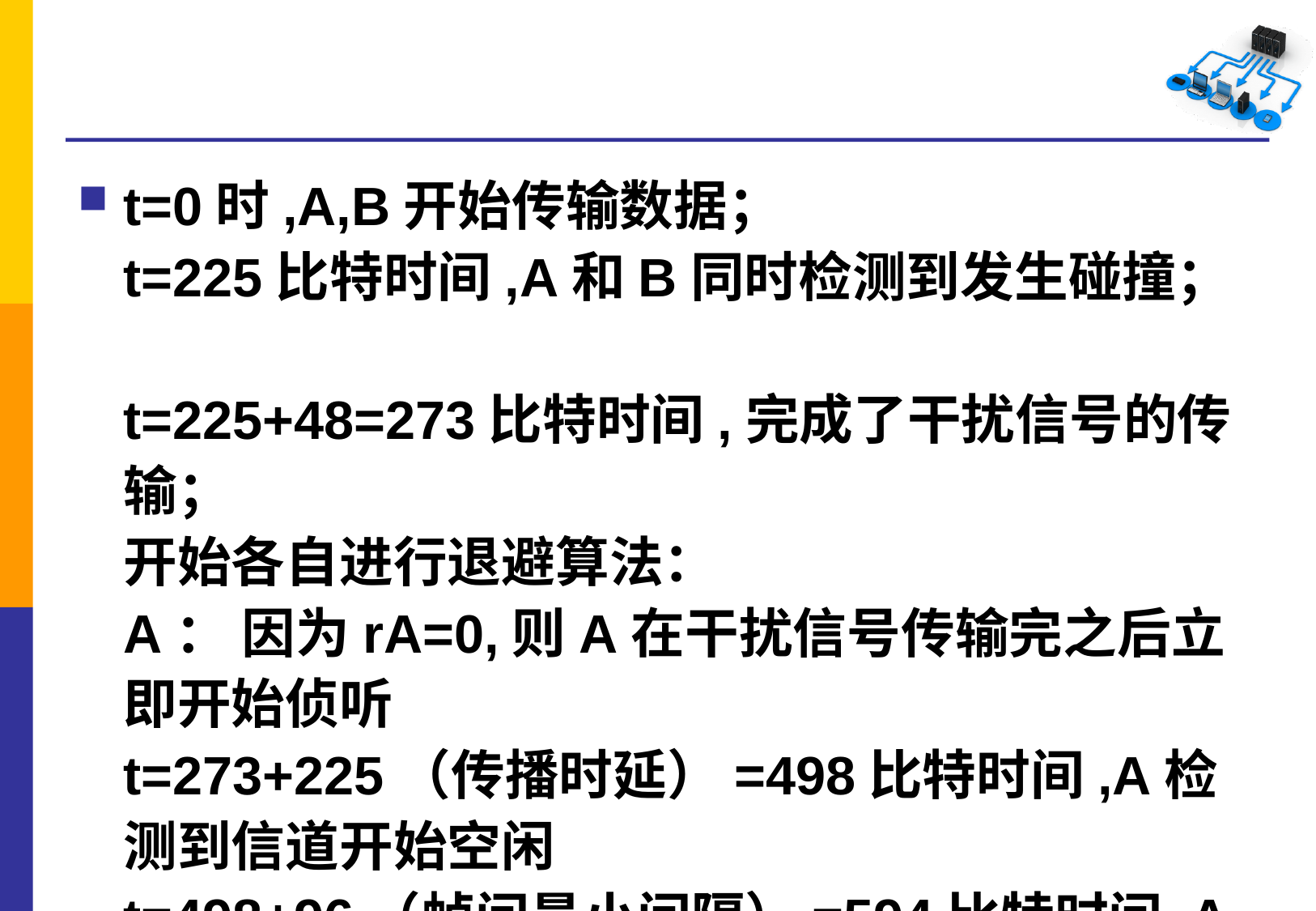

#
t=0时,A,B开始传输数据； 　　
t=225比特时间,A和B同时检测到发生碰撞； 　　
t=225+48=273比特时间,完成了干扰信号的传输；
开始各自进行退避算法：
A： 因为rA=0,则A在干扰信号传输完之后立即开始侦听 　
t=273+225（传播时延）=498比特时间,A检测到信道开始空闲 　　
t=498+96（帧间最小间隔）=594比特时间,A开始重传数据